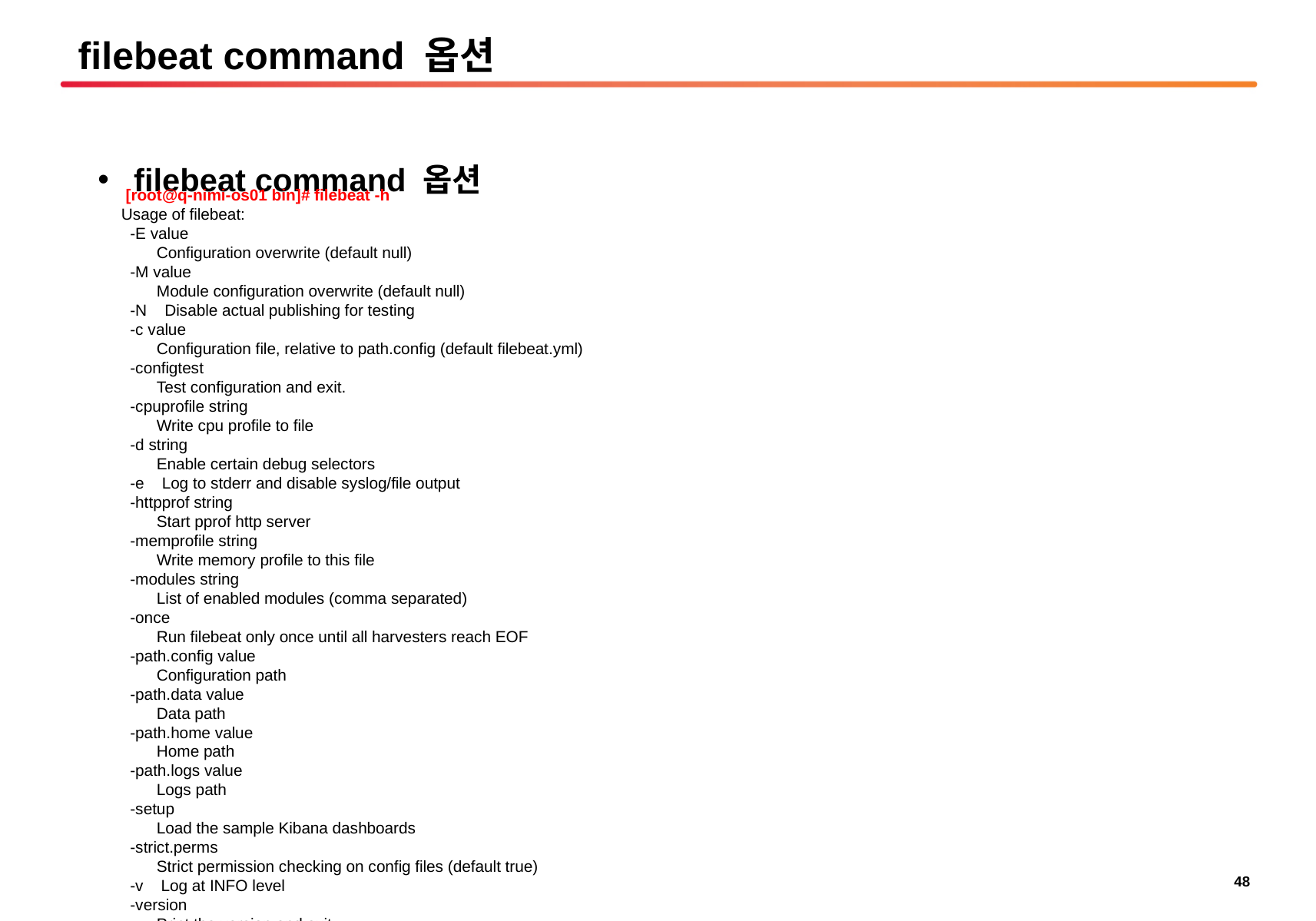

# filebeat command 옵션

 filebeat command 옵션

 [root@q-nimi-os01 bin]# filebeat -h
Usage of filebeat:
  -E value
        Configuration overwrite (default null)
  -M value
        Module configuration overwrite (default null)
  -N    Disable actual publishing for testing
  -c value
        Configuration file, relative to path.config (default filebeat.yml)
  -configtest
        Test configuration and exit.
  -cpuprofile string
        Write cpu profile to file
  -d string
        Enable certain debug selectors
  -e    Log to stderr and disable syslog/file output
  -httpprof string
        Start pprof http server
  -memprofile string
        Write memory profile to this file
  -modules string
        List of enabled modules (comma separated)
  -once
        Run filebeat only once until all harvesters reach EOF
  -path.config value
        Configuration path
  -path.data value
        Data path
  -path.home value
        Home path
  -path.logs value
        Logs path
  -setup
        Load the sample Kibana dashboards
  -strict.perms
        Strict permission checking on config files (default true)
  -v    Log at INFO level
  -version
        Print the version and exit